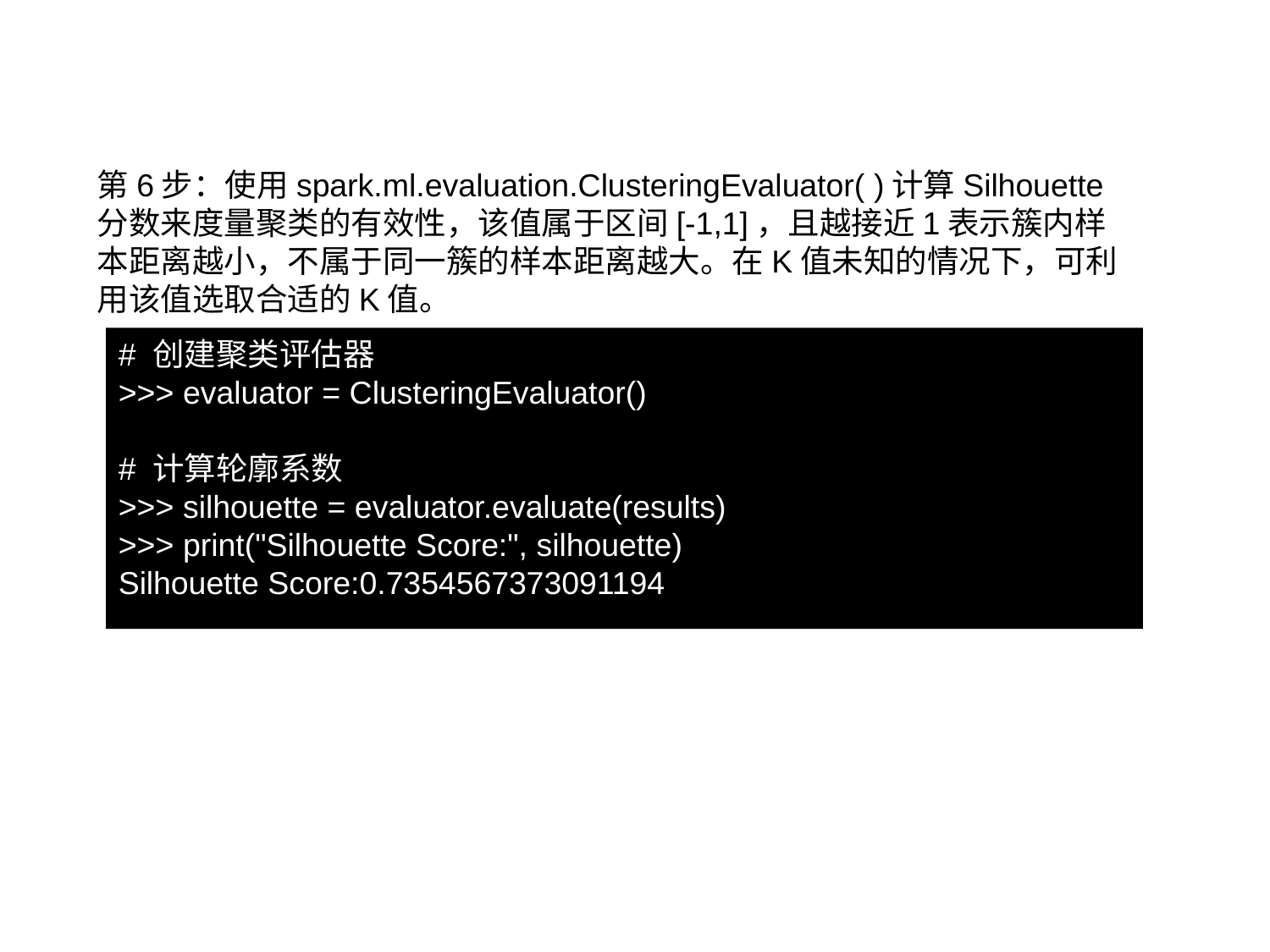

9.8.1 K-Means 聚类算法
第6步：使用spark.ml.evaluation.ClusteringEvaluator( )计算Silhouette分数来度量聚类的有效性，该值属于区间[-1,1]，且越接近1表示簇内样本距离越小，不属于同一簇的样本距离越大。在K值未知的情况下，可利用该值选取合适的K值。
# 创建聚类评估器
>>> evaluator = ClusteringEvaluator()

# 计算轮廓系数
>>> silhouette = evaluator.evaluate(results)
>>> print("Silhouette Score:", silhouette)
Silhouette Score:0.7354567373091194